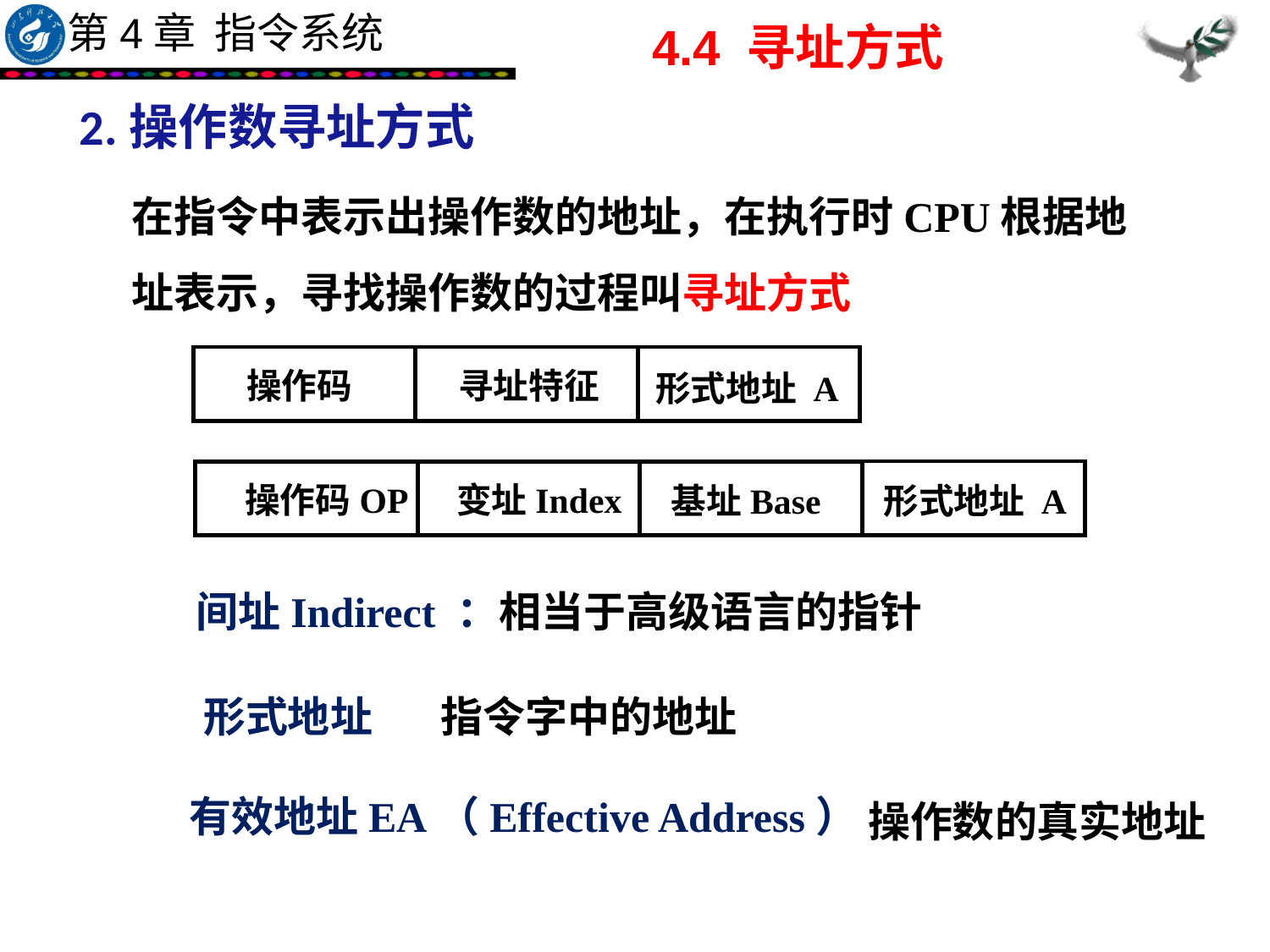

4.4 寻址方式
2.操作数寻址方式
在指令中表示出操作数的地址，在执行时CPU根据地址表示，寻找操作数的过程叫寻址方式

操作码
寻址特征
形式地址 A

操作码OP
变址Index
形式地址 A
基址Base
间址Indirect ：相当于高级语言的指针
形式地址
指令字中的地址
有效地址EA（Effective Address）
操作数的真实地址